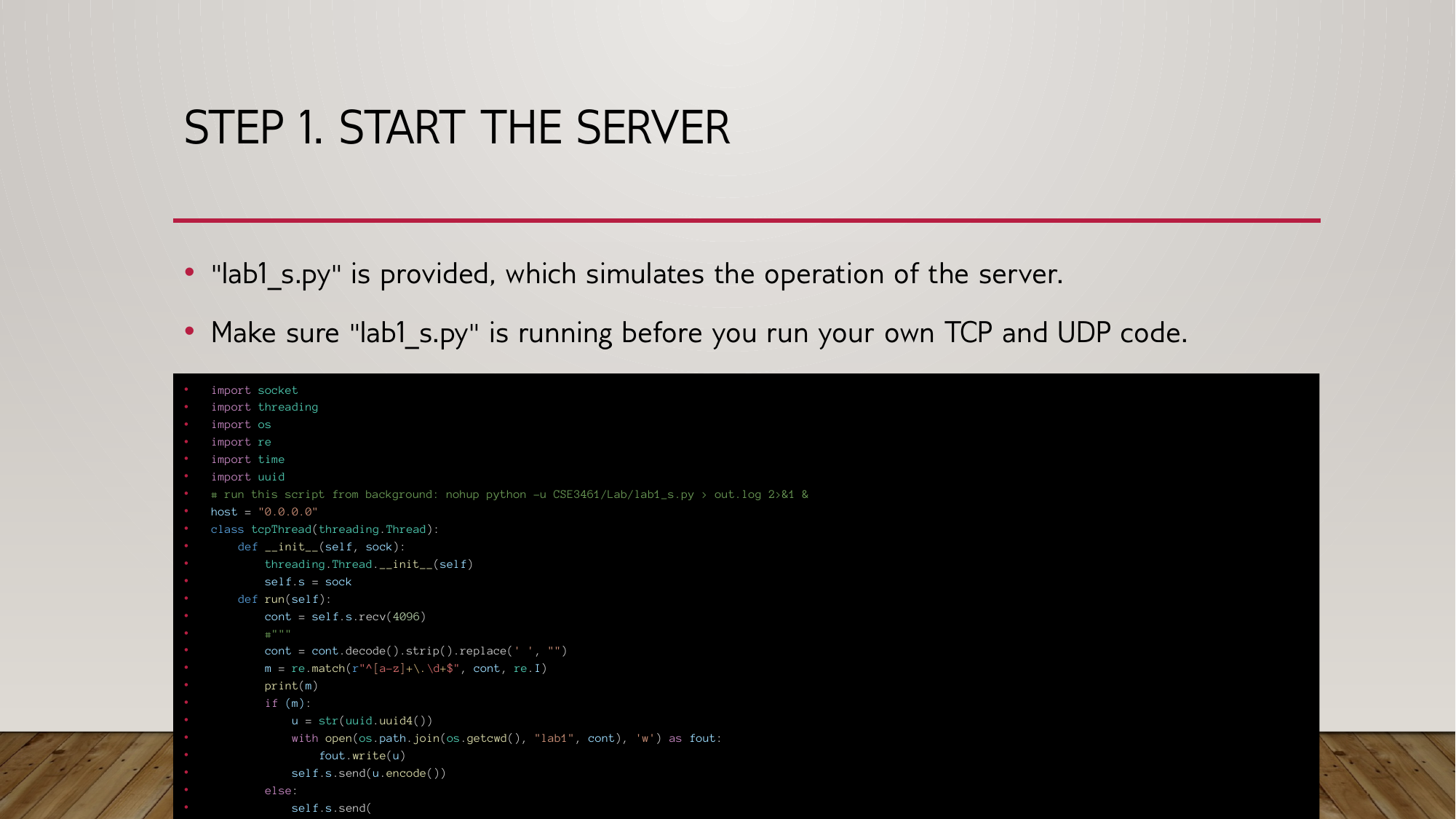

# Step 1. Start the server
"lab1_s.py" is provided, which simulates the operation of the server.
Make sure "lab1_s.py" is running before you run your own TCP and UDP code.
import socket
import threading
import os
import re
import time
import uuid
# run this script from background: nohup python -u CSE3461/Lab/lab1_s.py > out.log 2>&1 &
host = "0.0.0.0"
class tcpThread(threading.Thread):
    def __init__(self, sock):
        threading.Thread.__init__(self)
        self.s = sock
    def run(self):
        cont = self.s.recv(4096)
        #"""
        cont = cont.decode().strip().replace(' ', "")
        m = re.match(r"^[a-z]+\.\d+$", cont, re.I)
        print(m)
        if (m):
            u = str(uuid.uuid4())
            with open(os.path.join(os.getcwd(), "lab1", cont), 'w') as fout:
                fout.write(u)
            self.s.send(u.encode())
        else:
            self.s.send(
                "Unrecognized lastname.# found, please try again.".encode())
        self.s.close()
class tcpServerThread(threading.Thread):
    def __init__(self):
        threading.Thread.__init__(self)
    def run(self):
        s = socket.socket(type=socket.SOCK_STREAM)  # Create tcp socket object
        port = 12345  # Set listening port
        print(f"TCP server listening: {host}:{port}")
        s.bind((host, port))  # bind the port
        s.listen(5)
        while True:
            c, addr = s.accept()  # Acquire and establash connection to client
            print('连接地址：', addr)
            tcpThread(c).start()
class udpServerThread(threading.Thread):
    def __init__(self):
        threading.Thread.__init__(self)
    def run(self):
        s = socket.socket(type=socket.SOCK_DGRAM)  # Create udp socket object
        port = 54321
        print(f"UDP server listening: {host}:{port}")
        s.bind((host, port))  # bind the port
        while True:
            cont, addr = s.recvfrom(4096)  # Receive dataframe and sender info
            print('Incoming address: ', addr, "Incoming message: ", cont)
            cont = cont.decode().strip().replace(' ', "")
            found = False
            std = ""
            for filename in os.listdir(os.path.join(os.getcwd(), "lab1")):
                with open(os.path.join(os.getcwd(), "lab1", filename),
                          'r') as fin:
                    u = fin.read().strip().replace(' ', '')
                    if (u == cont):
                        with open(os.path.join(os.getcwd(), "received.txt"),
                                  'a') as fout:
                            fout.write(f"{filename}\n")
                        found = True
                        std = filename
                        break
            if (found):
                s.sendto(
                    f"{std} has finished part 1 and part 2 at {time.asctime(time.localtime())}"
                    .encode(), addr)
            else:
                s.sendto(
                    f"{cont} is not found, please try again or start over from part 1."
                    .encode(), addr)
tcpServerThread().start()
udpServerThread().start()